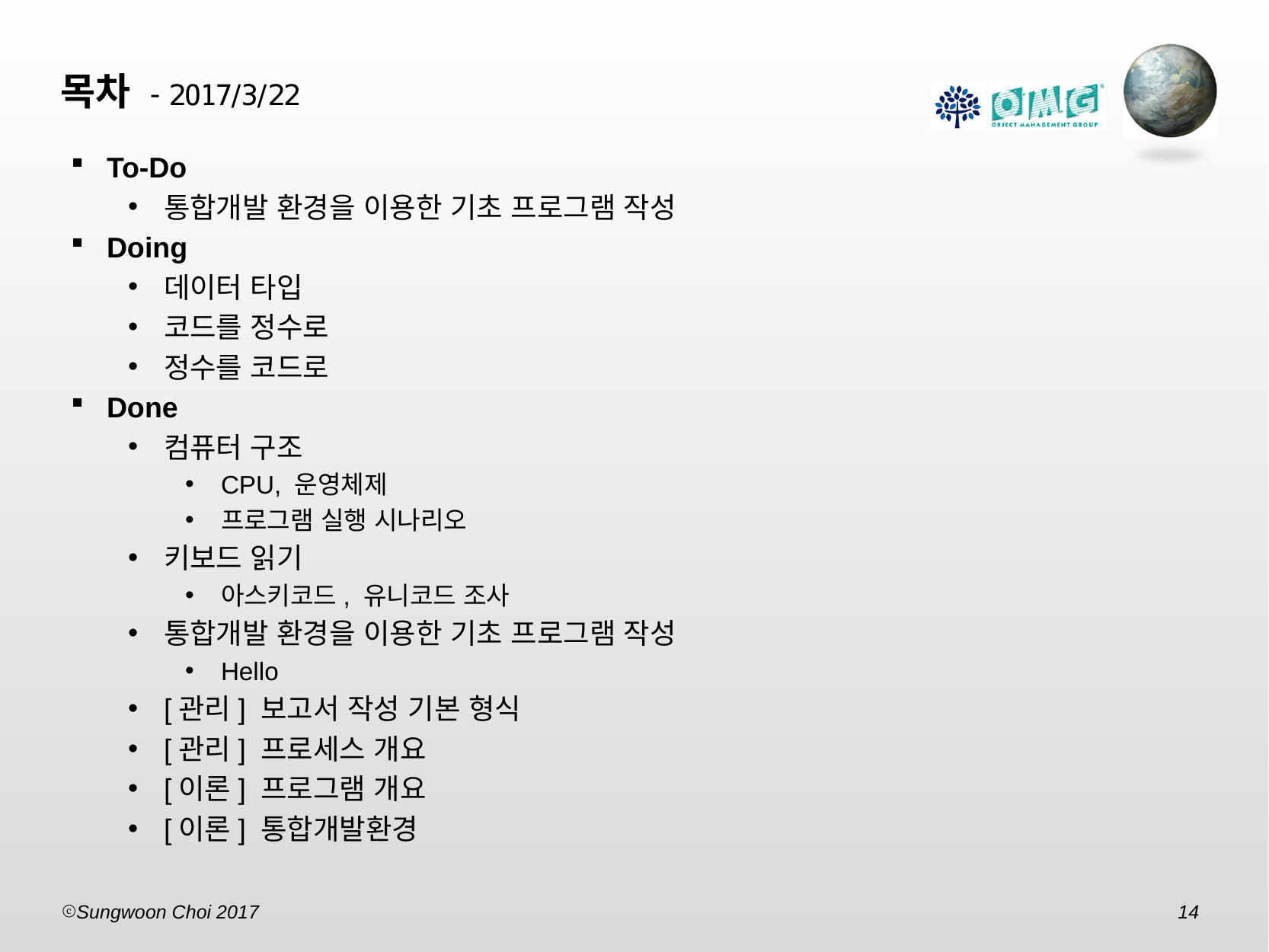

# 3/22
To-Do
통합개발 환경을 이용한 기초 프로그램 작성
Doing
데이터 타입
코드를 정수로
정수를 코드로
Done
컴퓨터 구조
CPU, 운영체제
프로그램 실행 시나리오
키보드 읽기
아스키코드, 유니코드 조사
통합개발 환경을 이용한 기초 프로그램 작성
Hello
[관리] 보고서 작성 기본 형식
[관리] 프로세스 개요
[이론] 프로그램 개요
[이론] 통합개발환경

Sungwoon Choi 2017
14